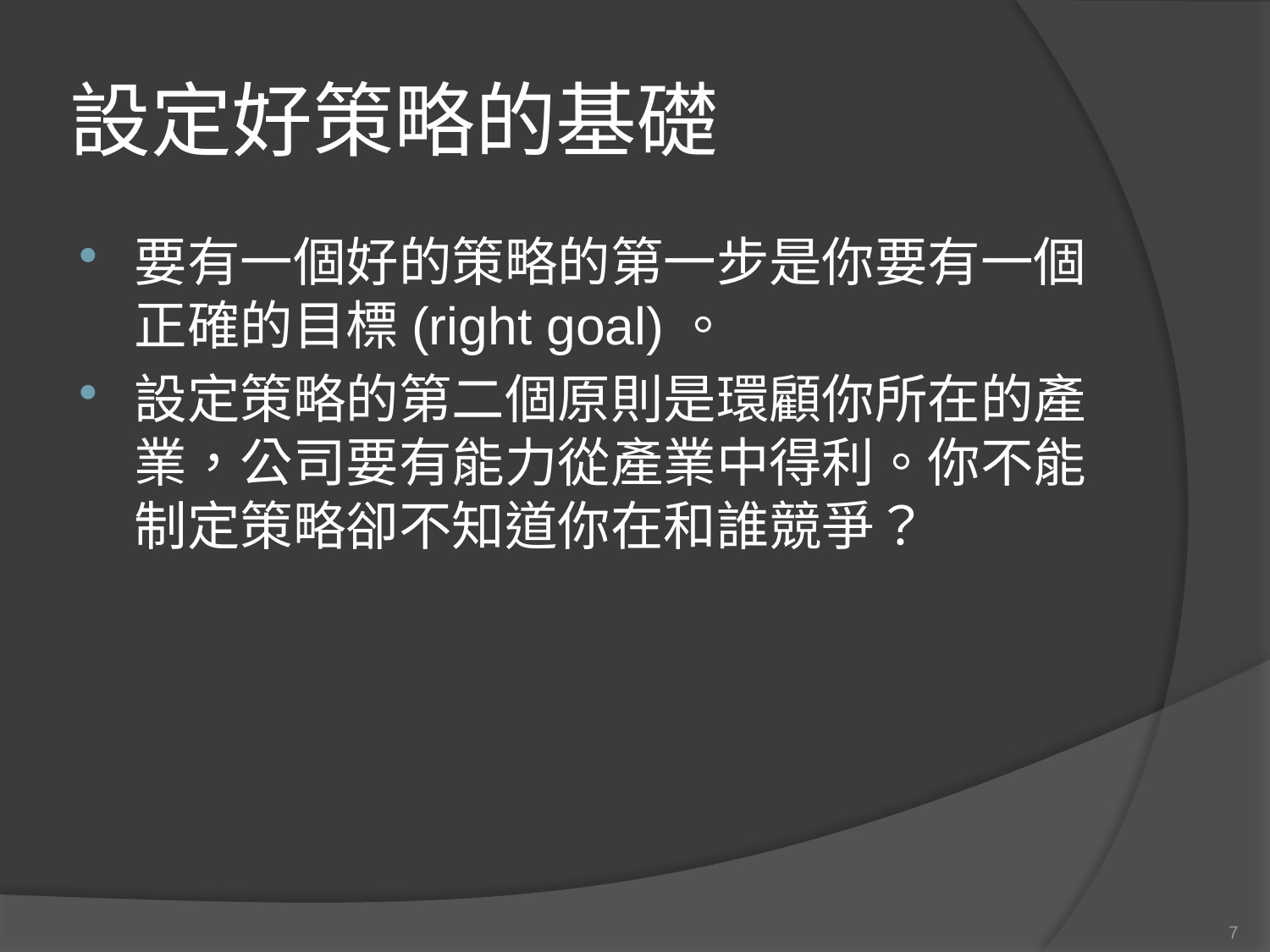

# 設定好策略的基礎
要有一個好的策略的第一步是你要有一個正確的目標(right goal)。
設定策略的第二個原則是環顧你所在的產業，公司要有能力從產業中得利。你不能制定策略卻不知道你在和誰競爭？

7